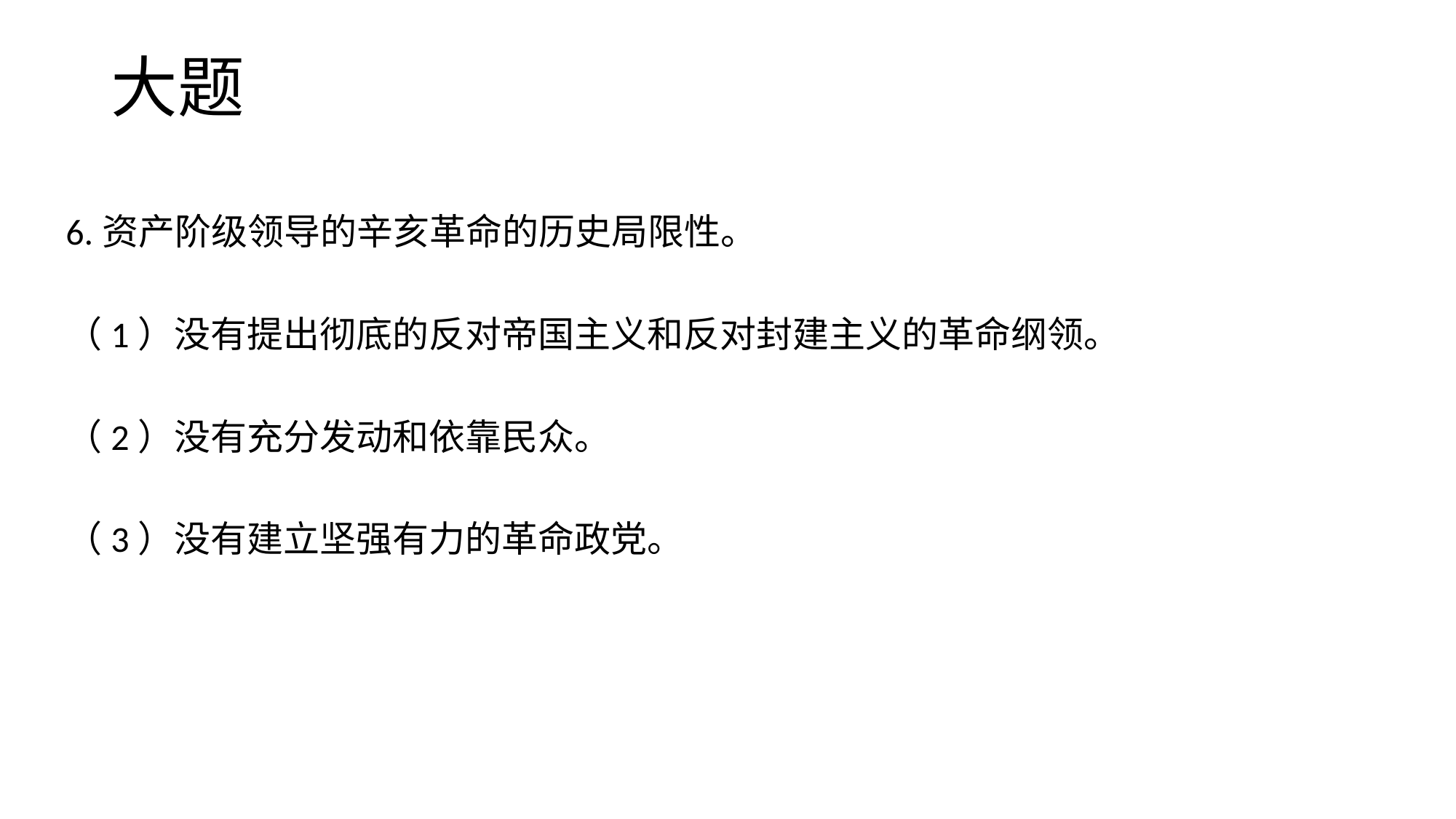

# 大题
6.资产阶级领导的辛亥革命的历史局限性。
（1）没有提出彻底的反对帝国主义和反对封建主义的革命纲领。
（2）没有充分发动和依靠民众。
（3）没有建立坚强有力的革命政党。